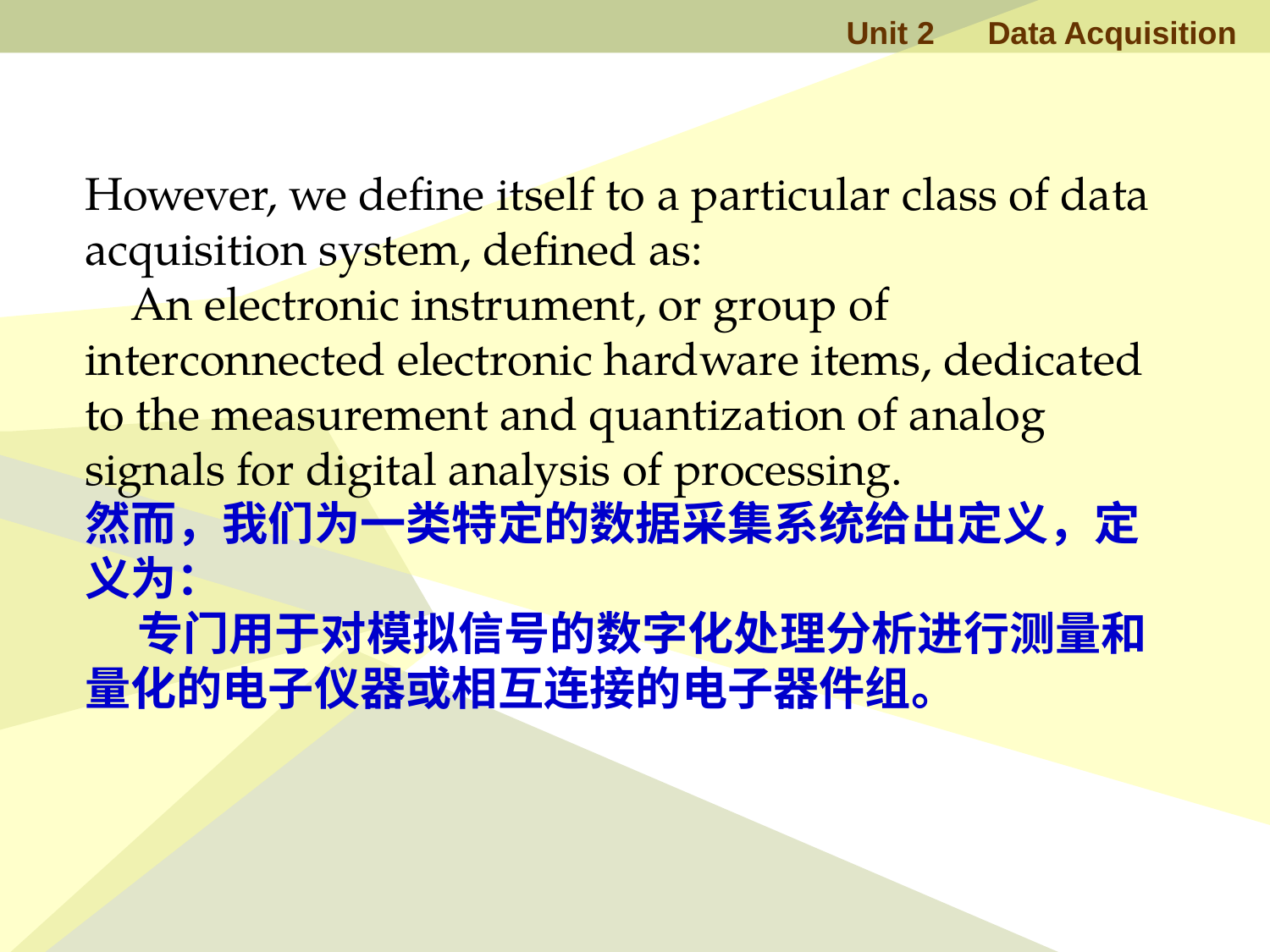

However, we define itself to a particular class of data acquisition system, defined as:
    An electronic instrument, or group of interconnected electronic hardware items, dedicated to the measurement and quantization of analog signals for digital analysis of processing.
然而，我们为一类特定的数据采集系统给出定义，定义为：
    专门用于对模拟信号的数字化处理分析进行测量和量化的电子仪器或相互连接的电子器件组。